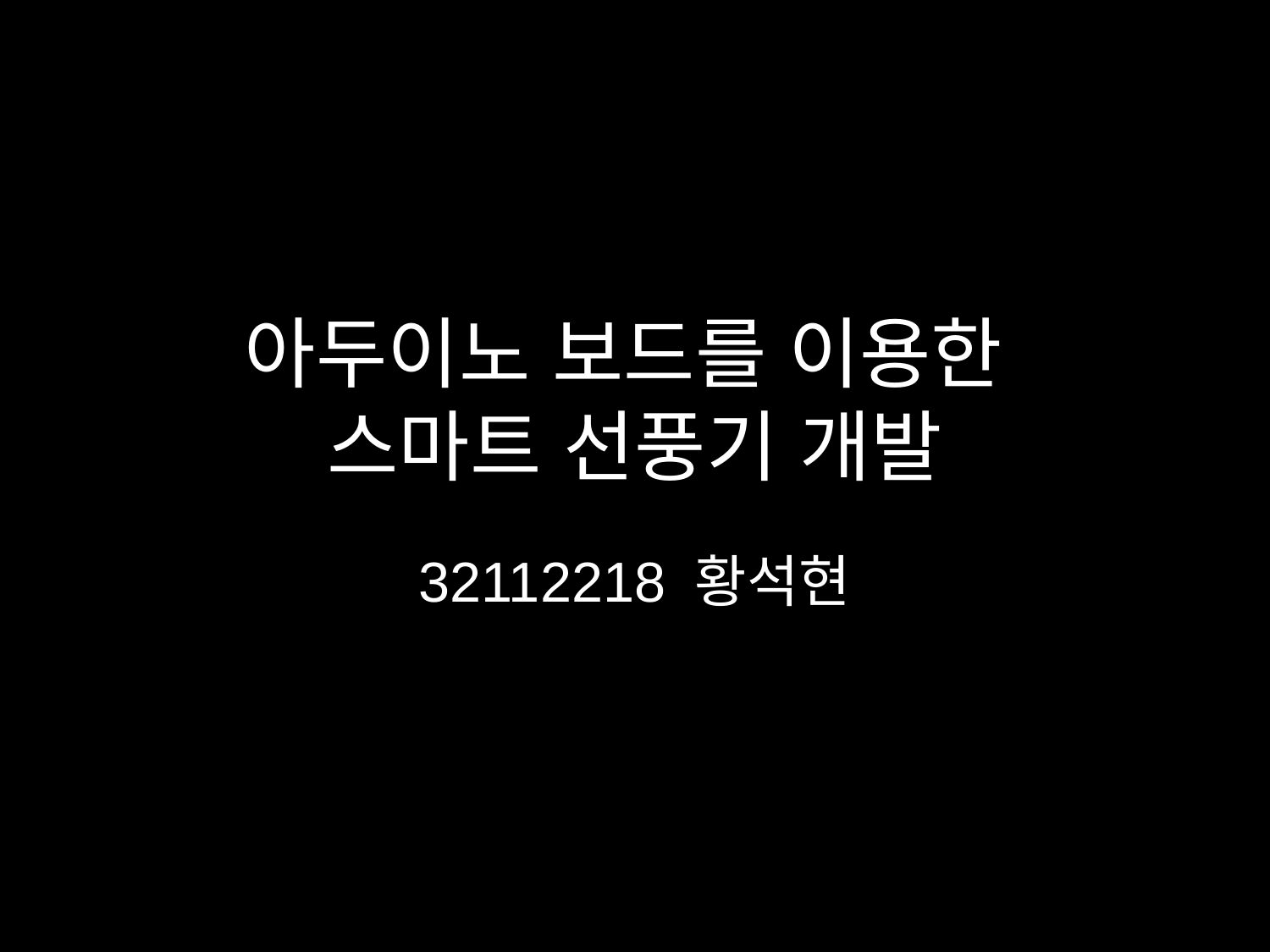

# 아두이노 보드를 이용한 스마트 선풍기 개발
32112218 황석현